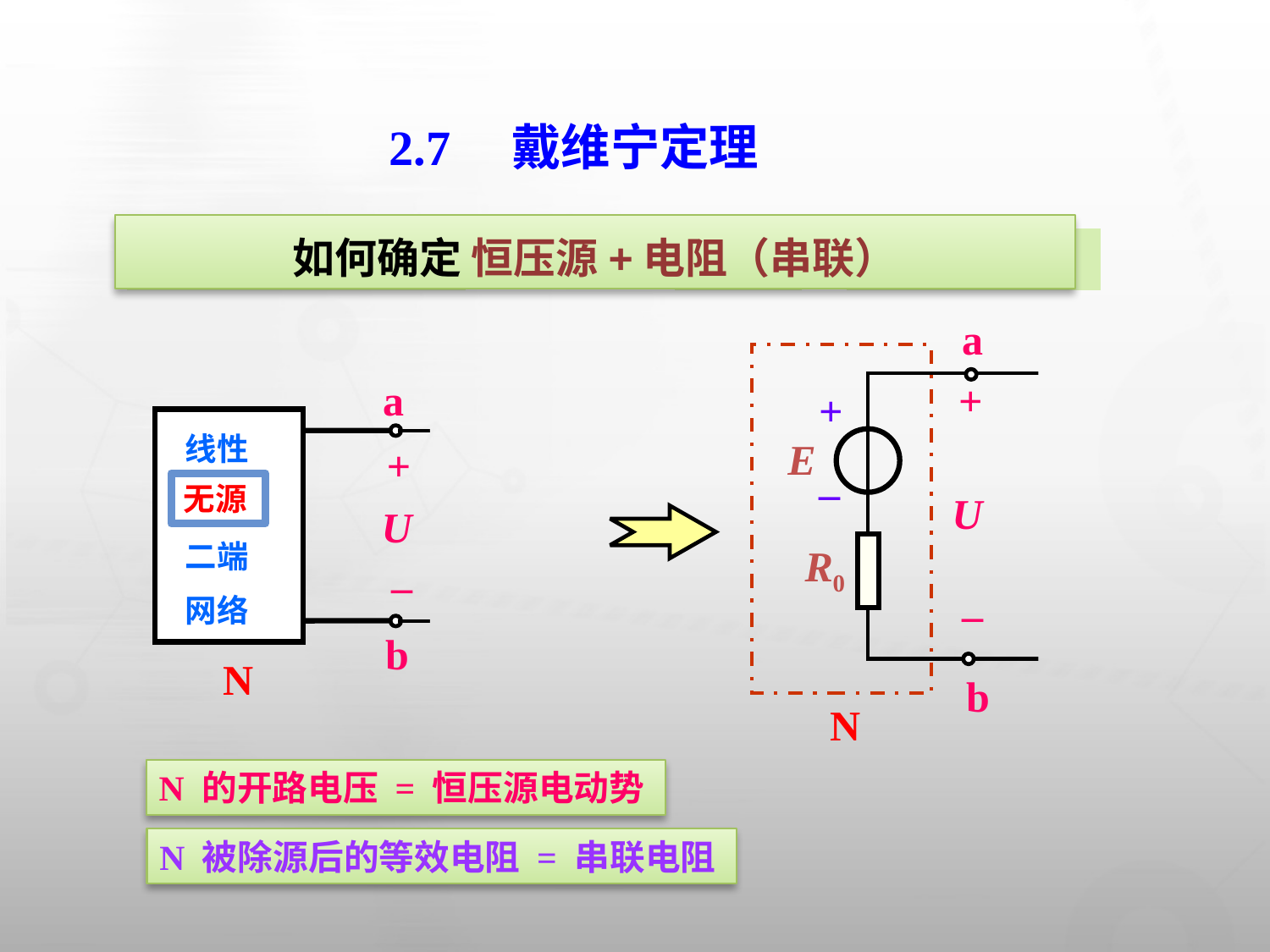

2.7　戴维宁定理
如何确定 恒压源+电阻（串联）
线性有源二端网络N  等效为 恒压源+电阻（串联）
a

+

I
U
R

R0

_

b
N

I
a

线性
有源
二端
网络

+
U
R

–

b
N
+
E

_
无源

N 的开路电压 = 恒压源电动势
N 被除源后的等效电阻 = 串联电阻